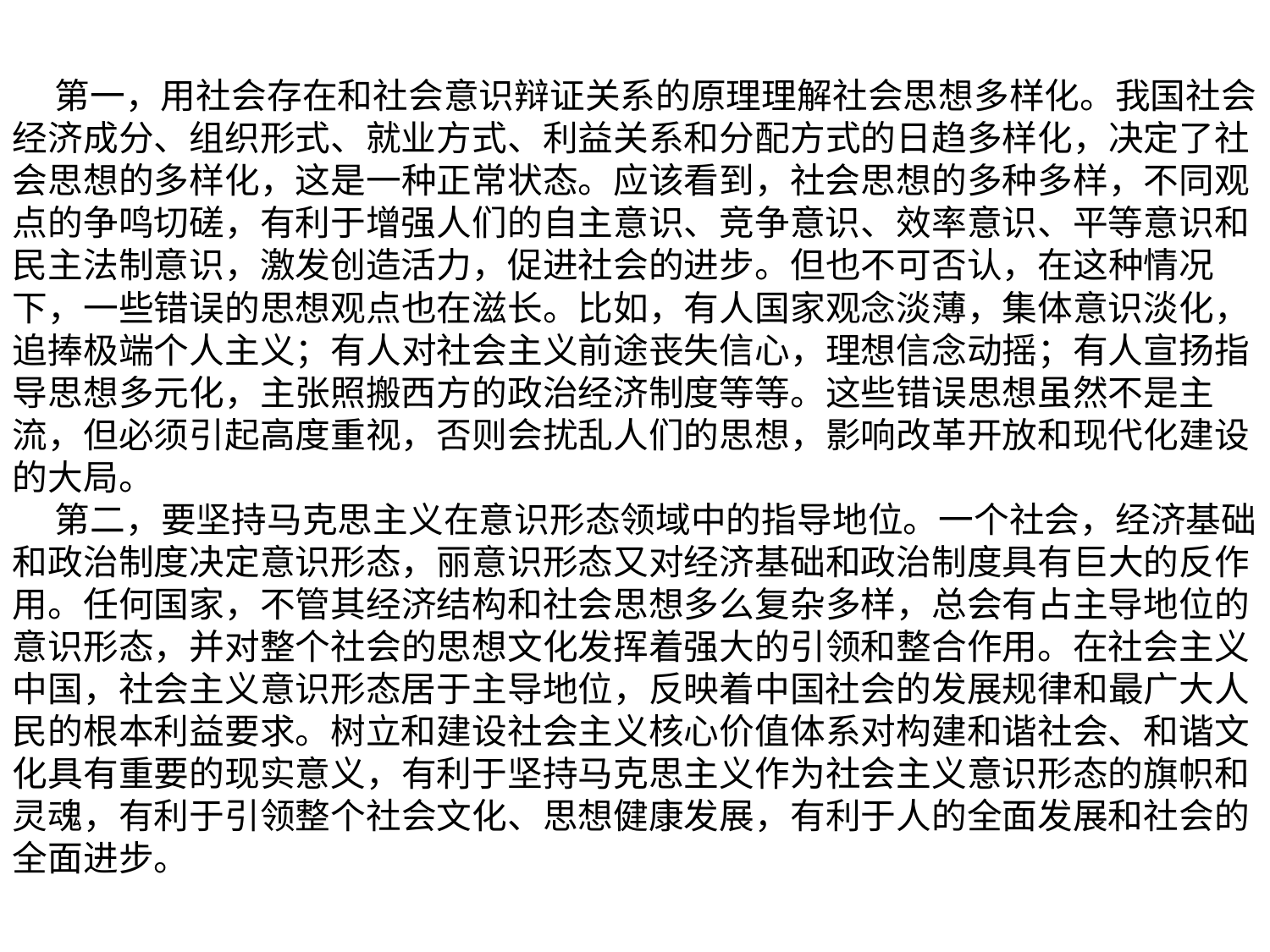

第一，用社会存在和社会意识辩证关系的原理理解社会思想多样化。我国社会经济成分、组织形式、就业方式、利益关系和分配方式的日趋多样化，决定了社会思想的多样化，这是一种正常状态。应该看到，社会思想的多种多样，不同观点的争鸣切磋，有利于增强人们的自主意识、竞争意识、效率意识、平等意识和民主法制意识，激发创造活力，促进社会的进步。但也不可否认，在这种情况下，一些错误的思想观点也在滋长。比如，有人国家观念淡薄，集体意识淡化，追捧极端个人主义；有人对社会主义前途丧失信心，理想信念动摇；有人宣扬指导思想多元化，主张照搬西方的政治经济制度等等。这些错误思想虽然不是主流，但必须引起高度重视，否则会扰乱人们的思想，影响改革开放和现代化建设的大局。
第二，要坚持马克思主义在意识形态领域中的指导地位。一个社会，经济基础和政治制度决定意识形态，丽意识形态又对经济基础和政治制度具有巨大的反作用。任何国家，不管其经济结构和社会思想多么复杂多样，总会有占主导地位的意识形态，并对整个社会的思想文化发挥着强大的引领和整合作用。在社会主义中国，社会主义意识形态居于主导地位，反映着中国社会的发展规律和最广大人民的根本利益要求。树立和建设社会主义核心价值体系对构建和谐社会、和谐文化具有重要的现实意义，有利于坚持马克思主义作为社会主义意识形态的旗帜和灵魂，有利于引领整个社会文化、思想健康发展，有利于人的全面发展和社会的全面进步。